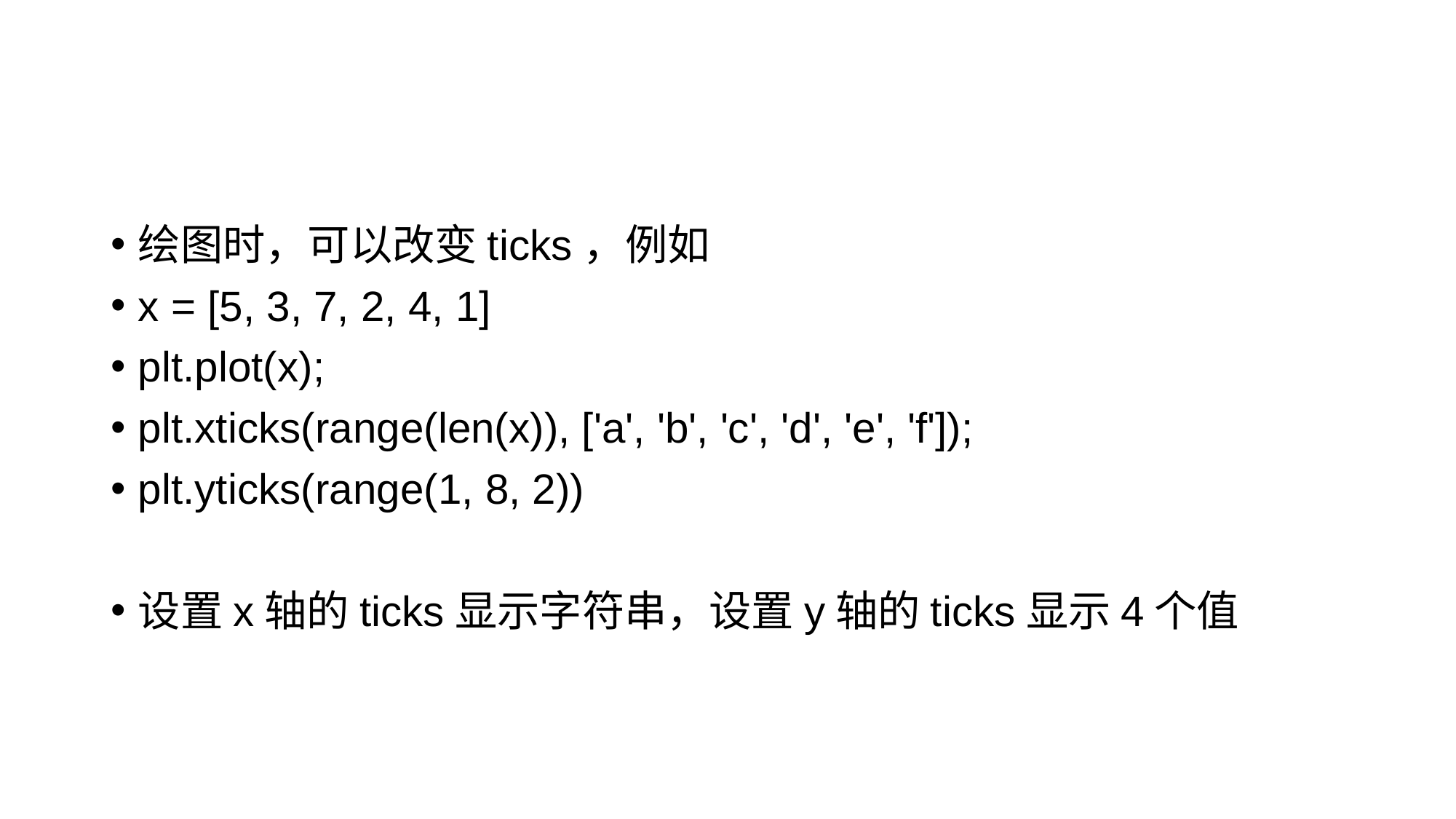

#
绘图时，可以改变ticks，例如
x = [5, 3, 7, 2, 4, 1]
plt.plot(x);
plt.xticks(range(len(x)), ['a', 'b', 'c', 'd', 'e', 'f']);
plt.yticks(range(1, 8, 2))

设置x轴的ticks显示字符串，设置y轴的ticks显示4个值